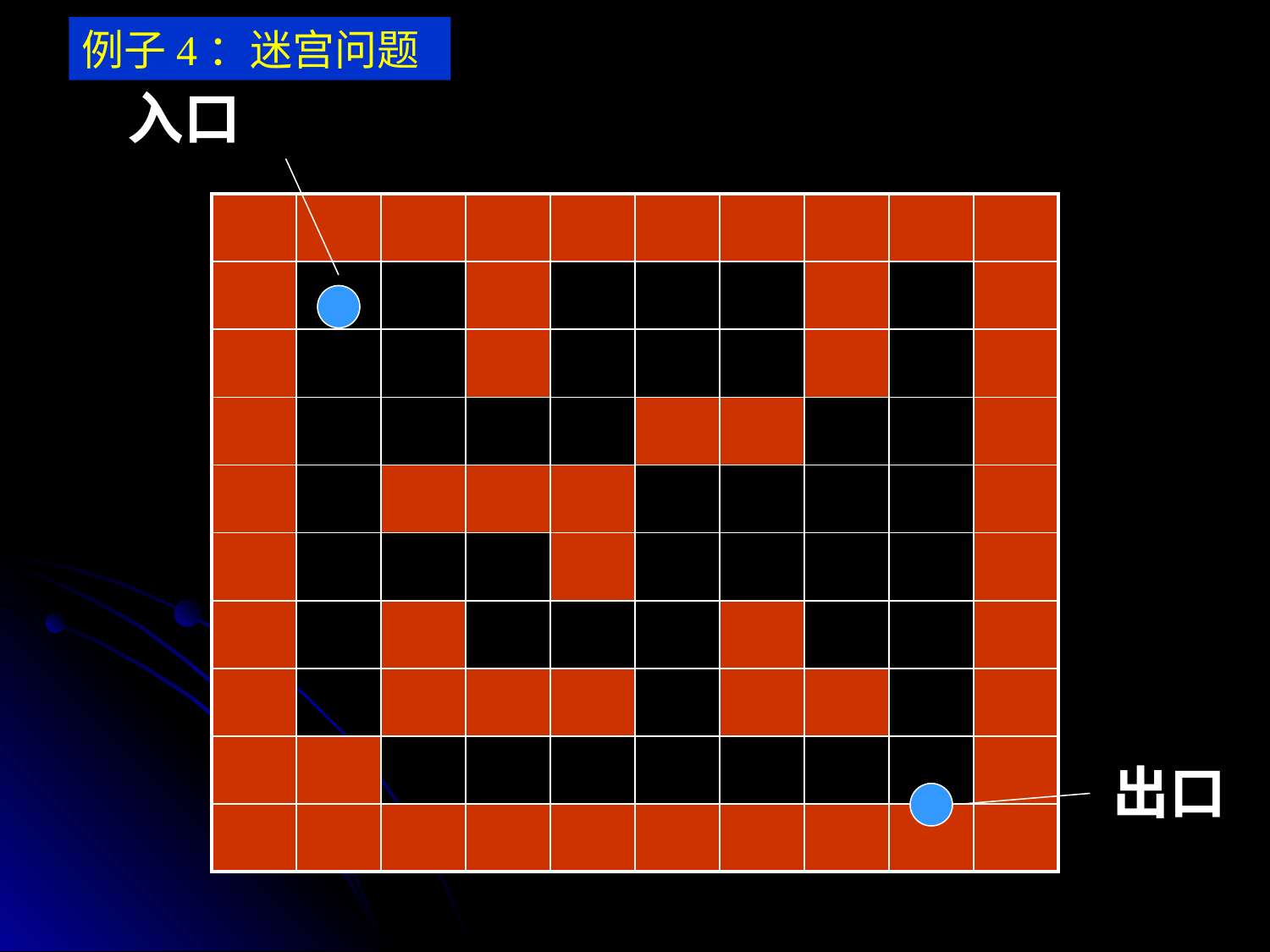

例子4：迷宫问题
入口

|  |  |  |  |  |  |  |  |  |  |
| --- | --- | --- | --- | --- | --- | --- | --- | --- | --- |
|  |  |  |  |  |  |  |  |  |  |
|  |  |  |  |  |  |  |  |  |  |
|  |  |  |  |  |  |  |  |  |  |
|  |  |  |  |  |  |  |  |  |  |
|  |  |  |  |  |  |  |  |  |  |
|  |  |  |  |  |  |  |  |  |  |
|  |  |  |  |  |  |  |  |  |  |
|  |  |  |  |  |  |  |  |  |  |
|  |  |  |  |  |  |  |  |  |  |

出口